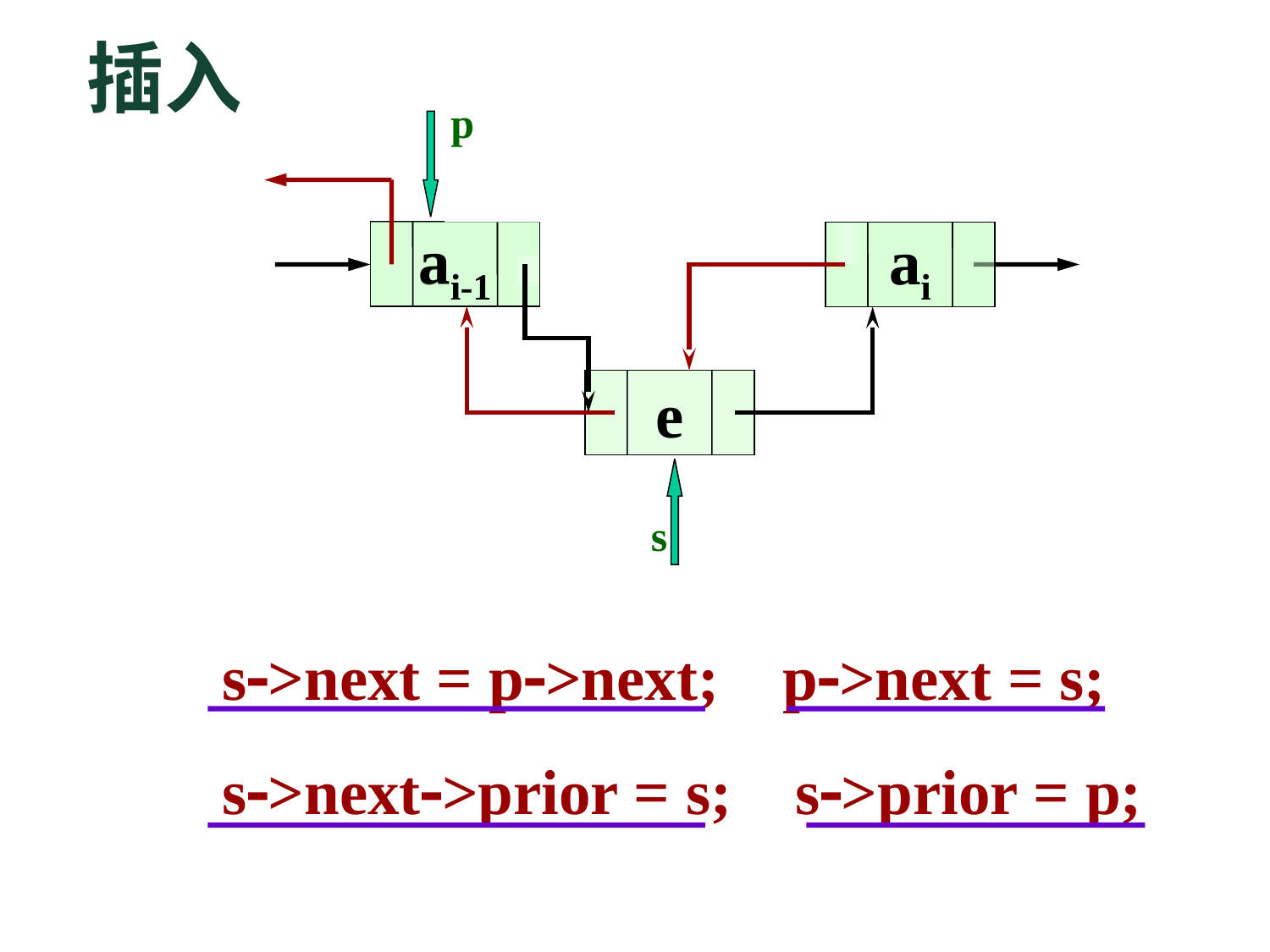

插入
p

ai-1

ai-1

ai

ai

e

s

s−>next = p−>next;    p−>next = s;
s−>next−>prior = s;    s−>prior = p;